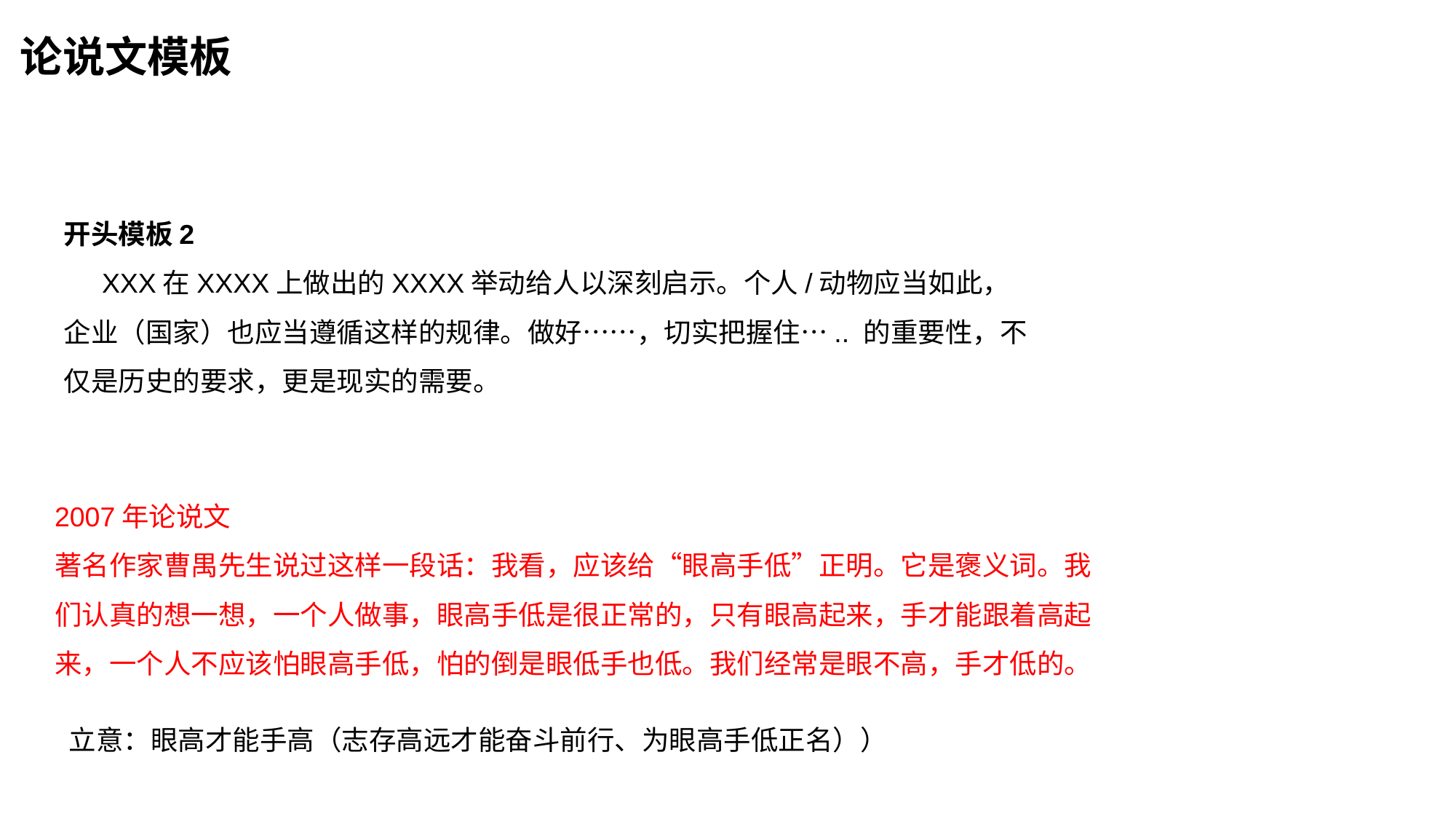

论说文模板
开头模板2
     XXX在XXXX上做出的XXXX举动给人以深刻启示。个人/动物应当如此，企业（国家）也应当遵循这样的规律。做好……，切实把握住….. 的重要性，不仅是历史的要求，更是现实的需要。
2007年论说文
著名作家曹禺先生说过这样一段话：我看，应该给“眼高手低”正明。它是褒义词。我们认真的想一想，一个人做事，眼高手低是很正常的，只有眼高起来，手才能跟着高起来，一个人不应该怕眼高手低，怕的倒是眼低手也低。我们经常是眼不高，手才低的。
立意：眼高才能手高（志存高远才能奋斗前行、为眼高手低正名））